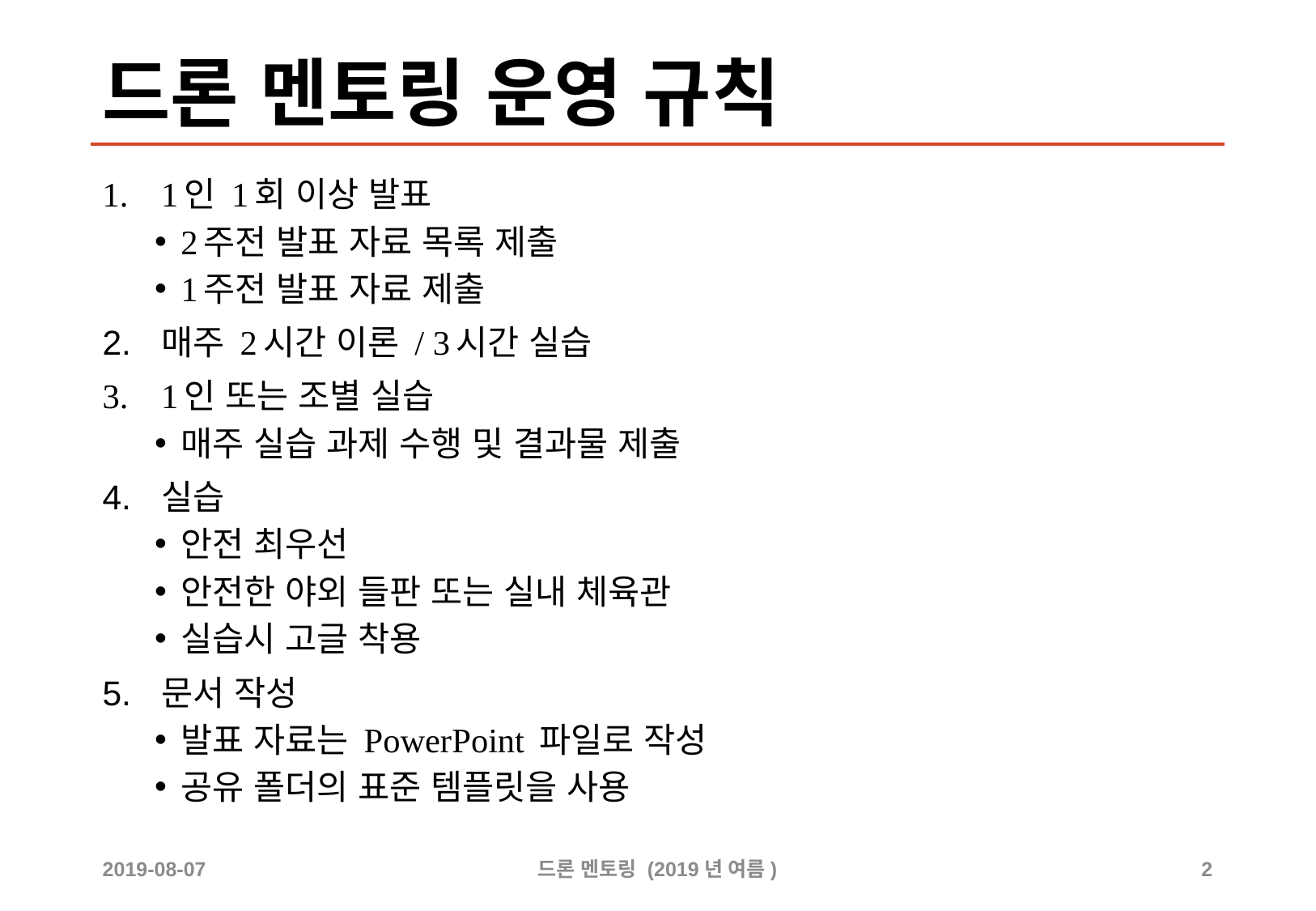

# 드론 멘토링 운영 규칙
1인 1회 이상 발표
2주전 발표 자료 목록 제출
1주전 발표 자료 제출
매주 2시간 이론 / 3시간 실습
1인 또는 조별 실습
매주 실습 과제 수행 및 결과물 제출
실습
안전 최우선
안전한 야외 들판 또는 실내 체육관
실습시 고글 착용
문서 작성
발표 자료는 PowerPoint 파일로 작성
공유 폴더의 표준 템플릿을 사용

2019-08-07
드론 멘토링 (2019년 여름)
2